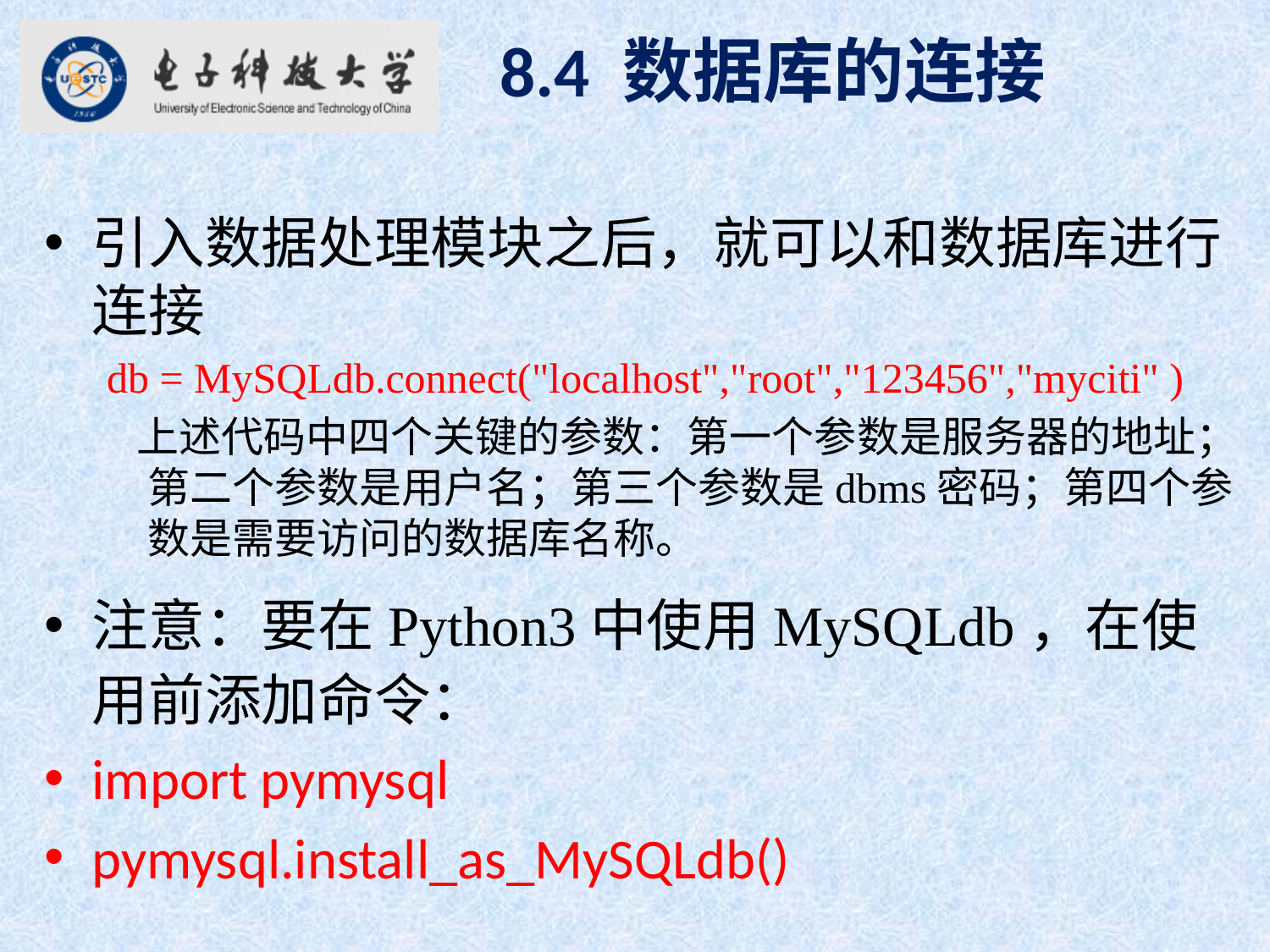

8.4 数据库的连接
引入数据处理模块之后，就可以和数据库进行连接
db = MySQLdb.connect("localhost","root","123456","myciti" )
  上述代码中四个关键的参数：第一个参数是服务器的地址；第二个参数是用户名；第三个参数是dbms密码；第四个参数是需要访问的数据库名称。
注意：要在Python3中使用MySQLdb，在使用前添加命令：
import pymysql
pymysql.install_as_MySQLdb()